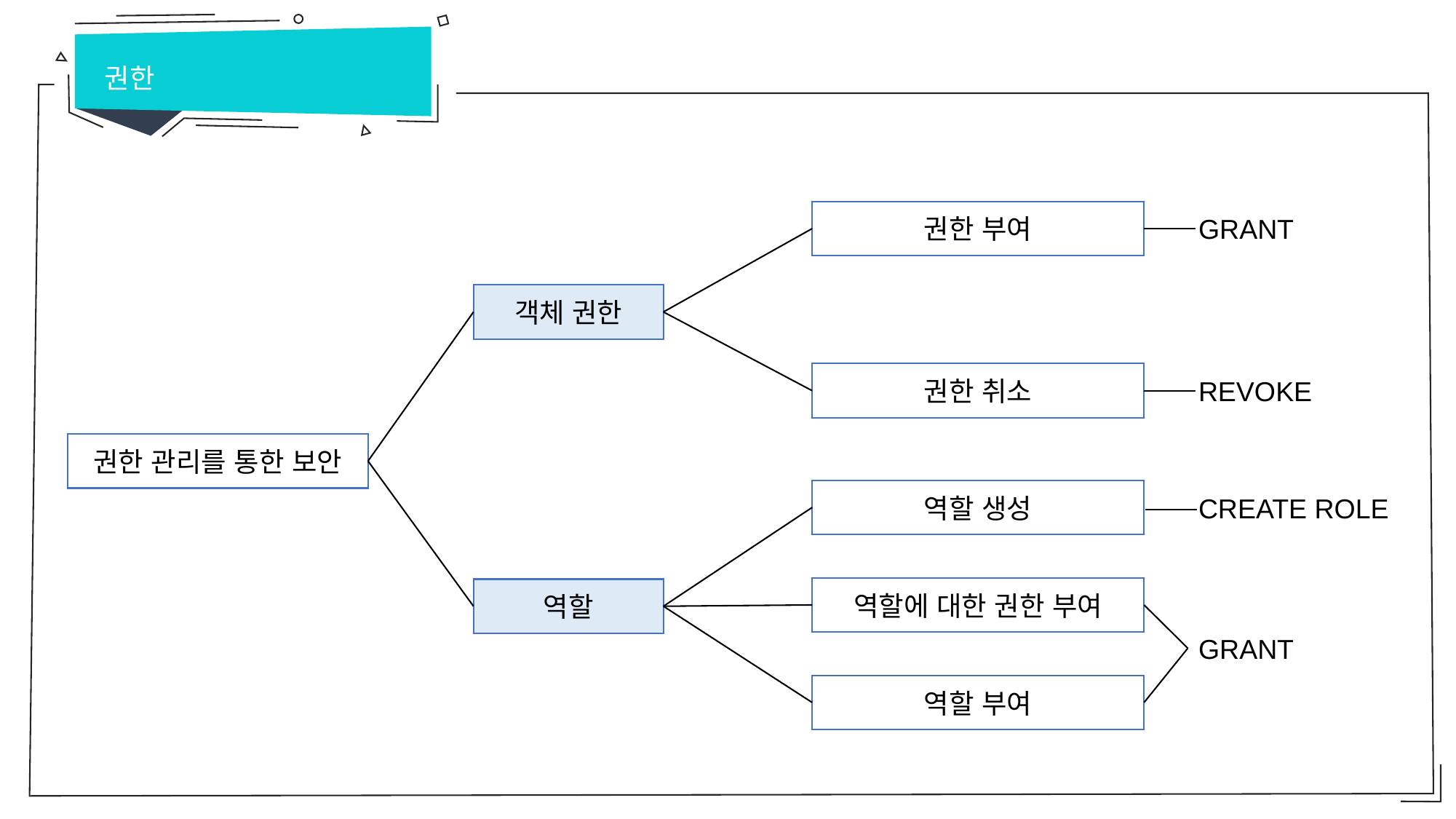

권한

권한 부여
GRANT
객체 권한
권한 취소
REVOKE
권한 관리를 통한 보안
역할 생성
CREATE ROLE
역할에 대한 권한 부여
역할
GRANT
역할 부여